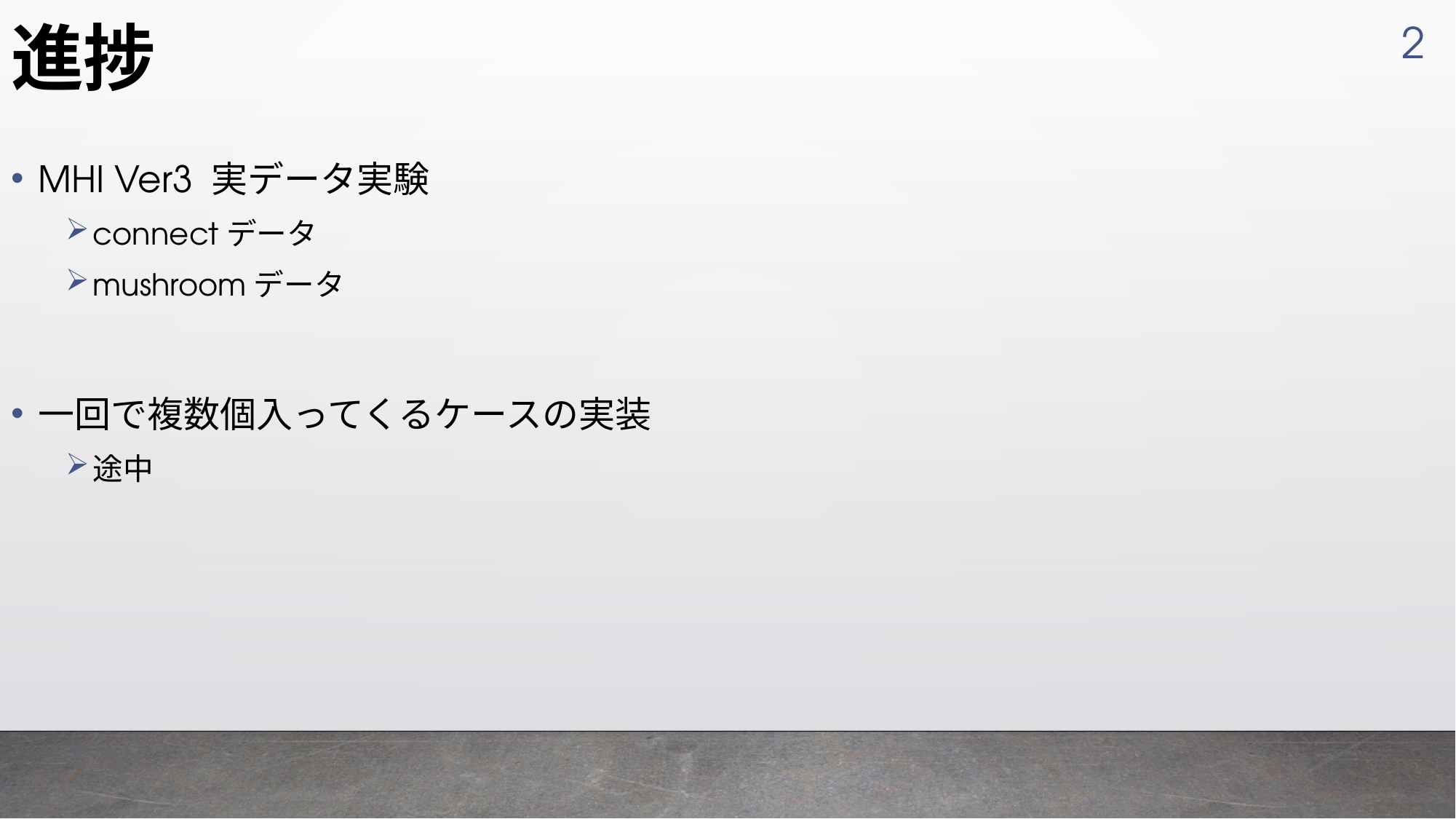

2
# 進捗
MHI Ver3 実データ実験
connectデータ
mushroomデータ

一回で複数個入ってくるケースの実装
途中